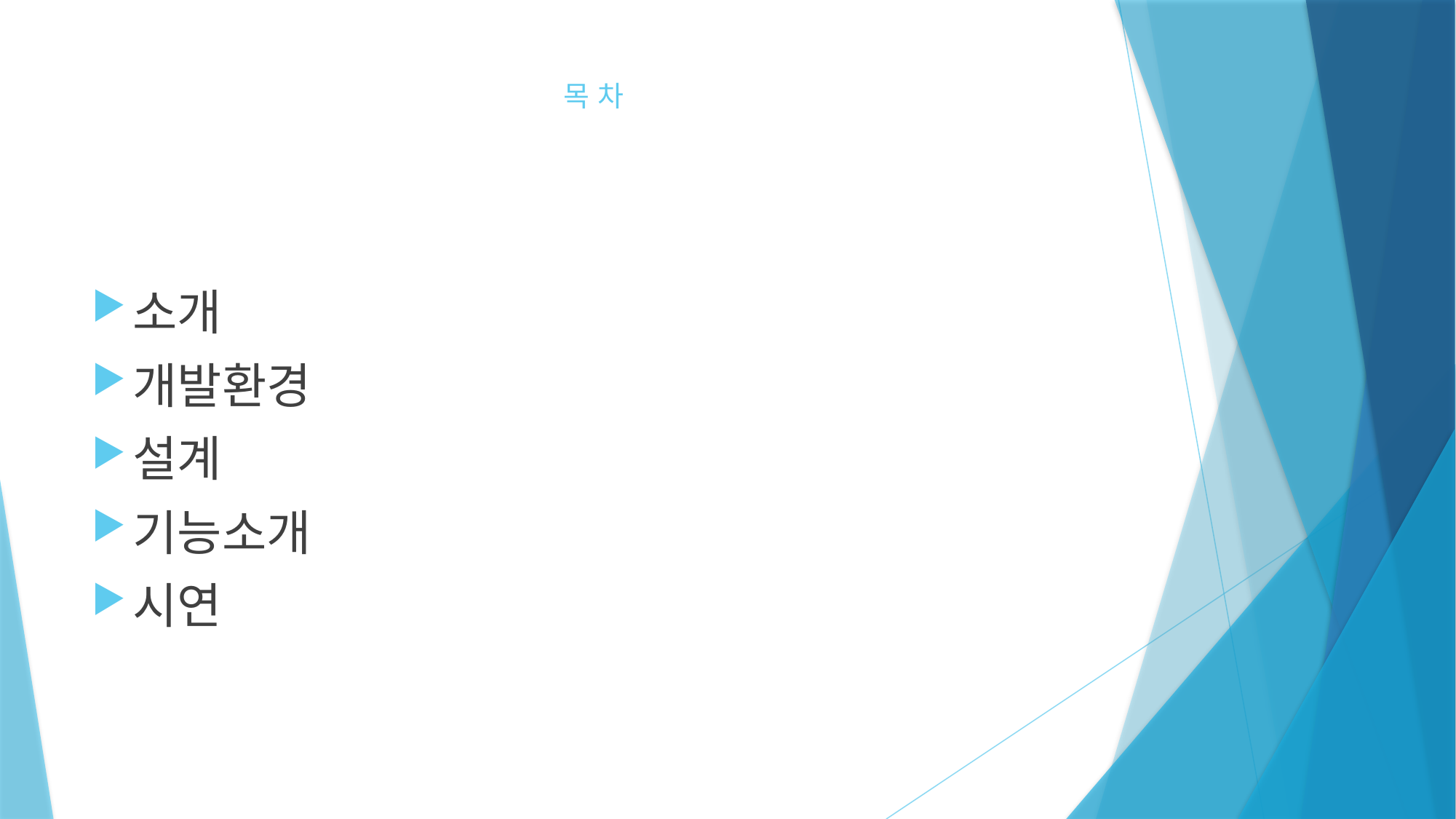

# 목 차
소개
개발환경
설계
기능소개
시연